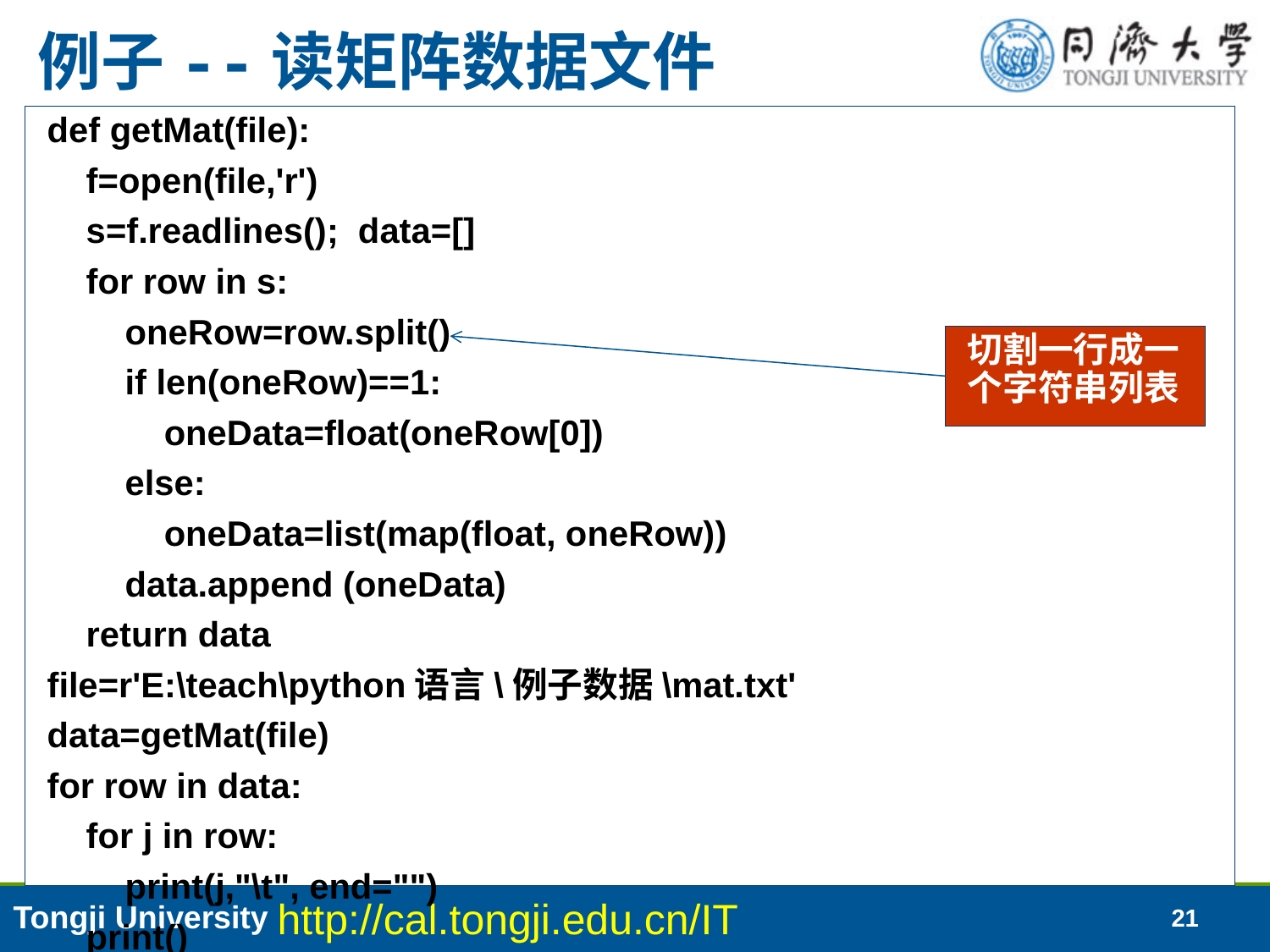

# 例子--读矩阵数据文件
def getMat(file):
    f=open(file,'r')
    s=f.readlines();  data=[]
    for row in s:
        oneRow=row.split()
        if len(oneRow)==1:
            oneData=float(oneRow[0])
        else:
            oneData=list(map(float, oneRow))
        data.append (oneData)
    return data
file=r'E:\teach\python语言\例子数据\mat.txt'
data=getMat(file)
for row in data:
    for j in row:
        print(j,"\t", end="")
    print()
切割一行成一个字符串列表